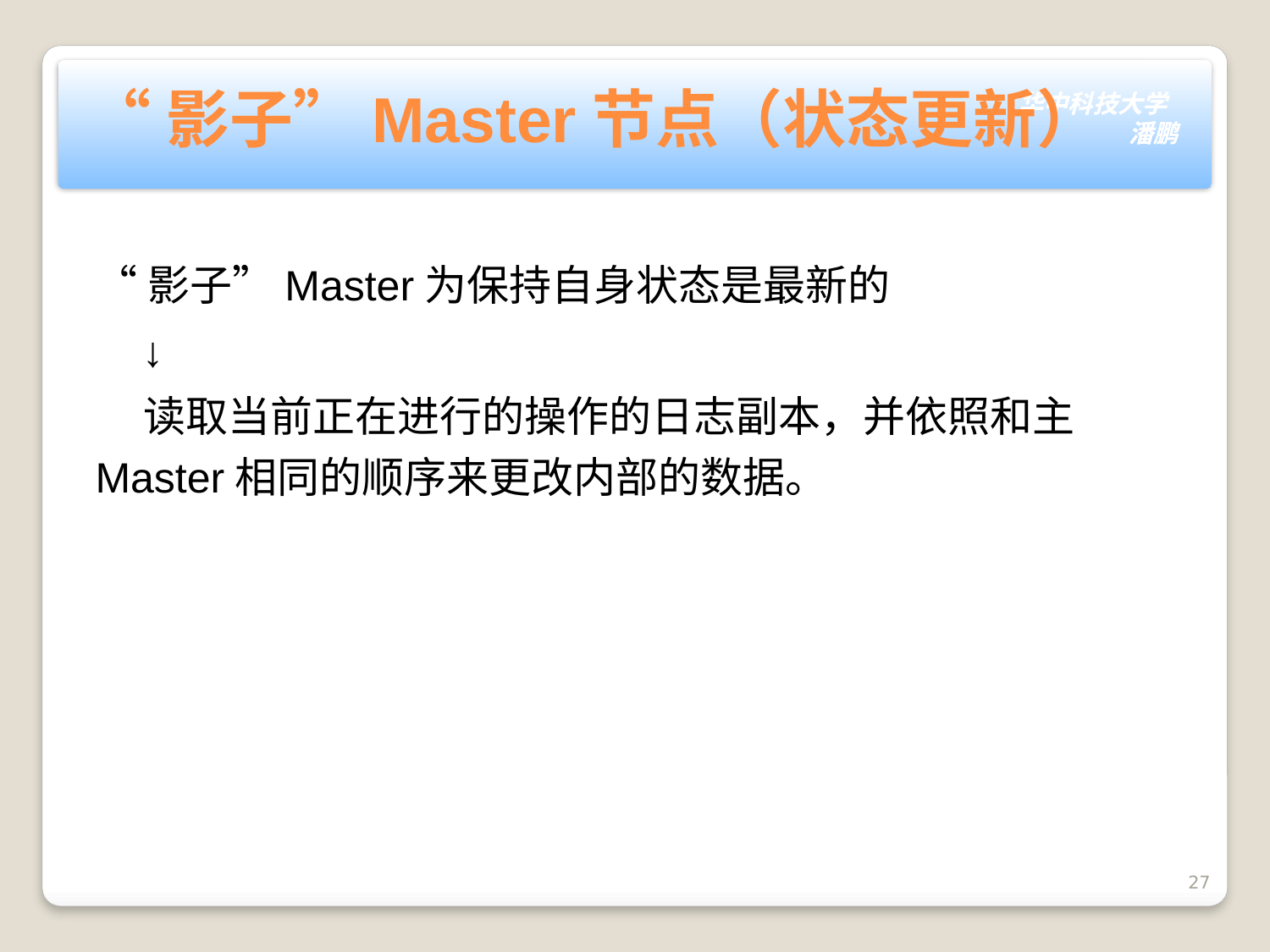

# “影子”Master节点（状态更新）
“影子”Master为保持自身状态是最新的
    ↓
    读取当前正在进行的操作的日志副本，并依照和主Master相同的顺序来更改内部的数据。
27